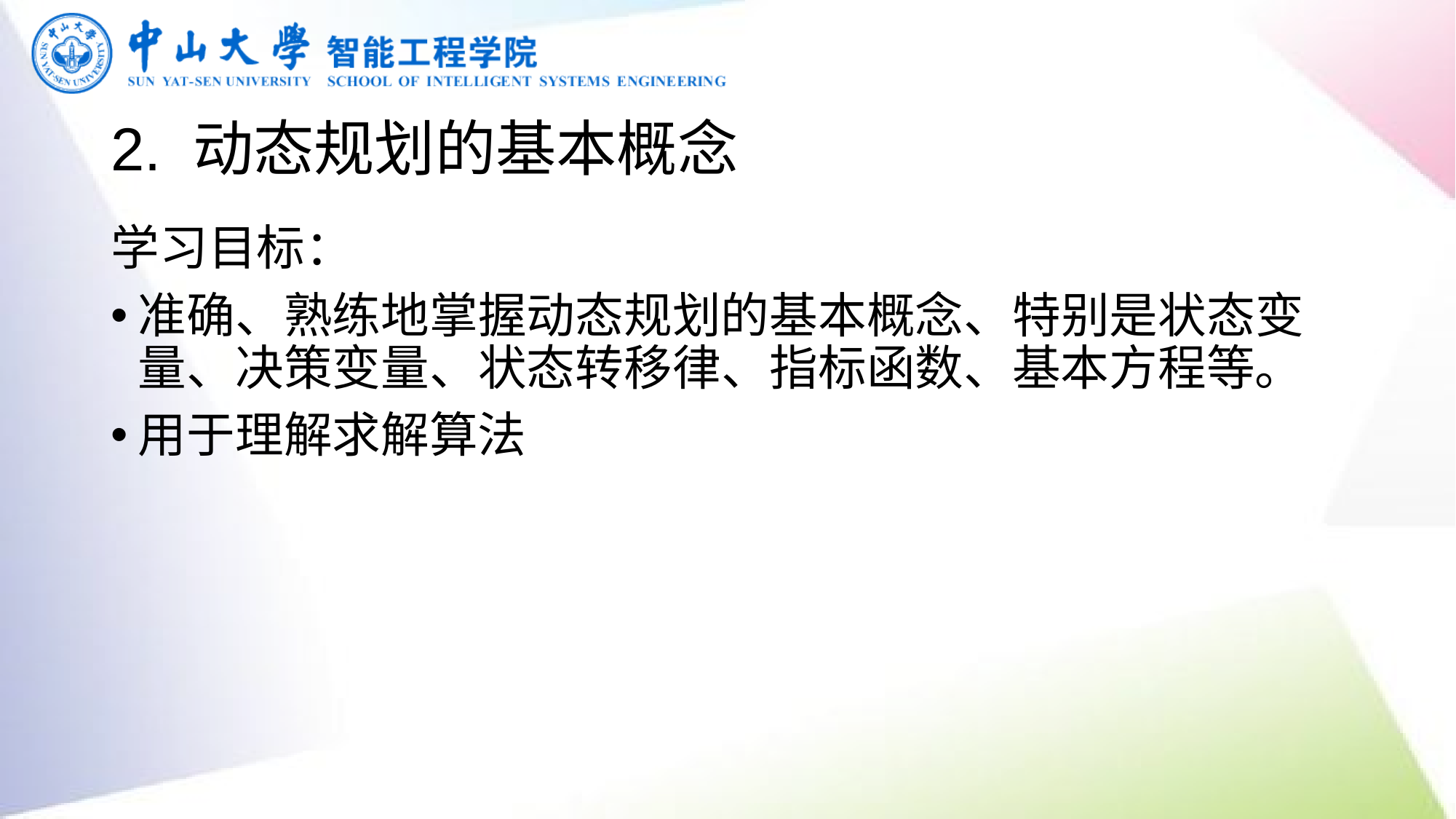

# 2. 动态规划的基本概念
学习目标：
准确、熟练地掌握动态规划的基本概念、特别是状态变量、决策变量、状态转移律、指标函数、基本方程等。
用于理解求解算法